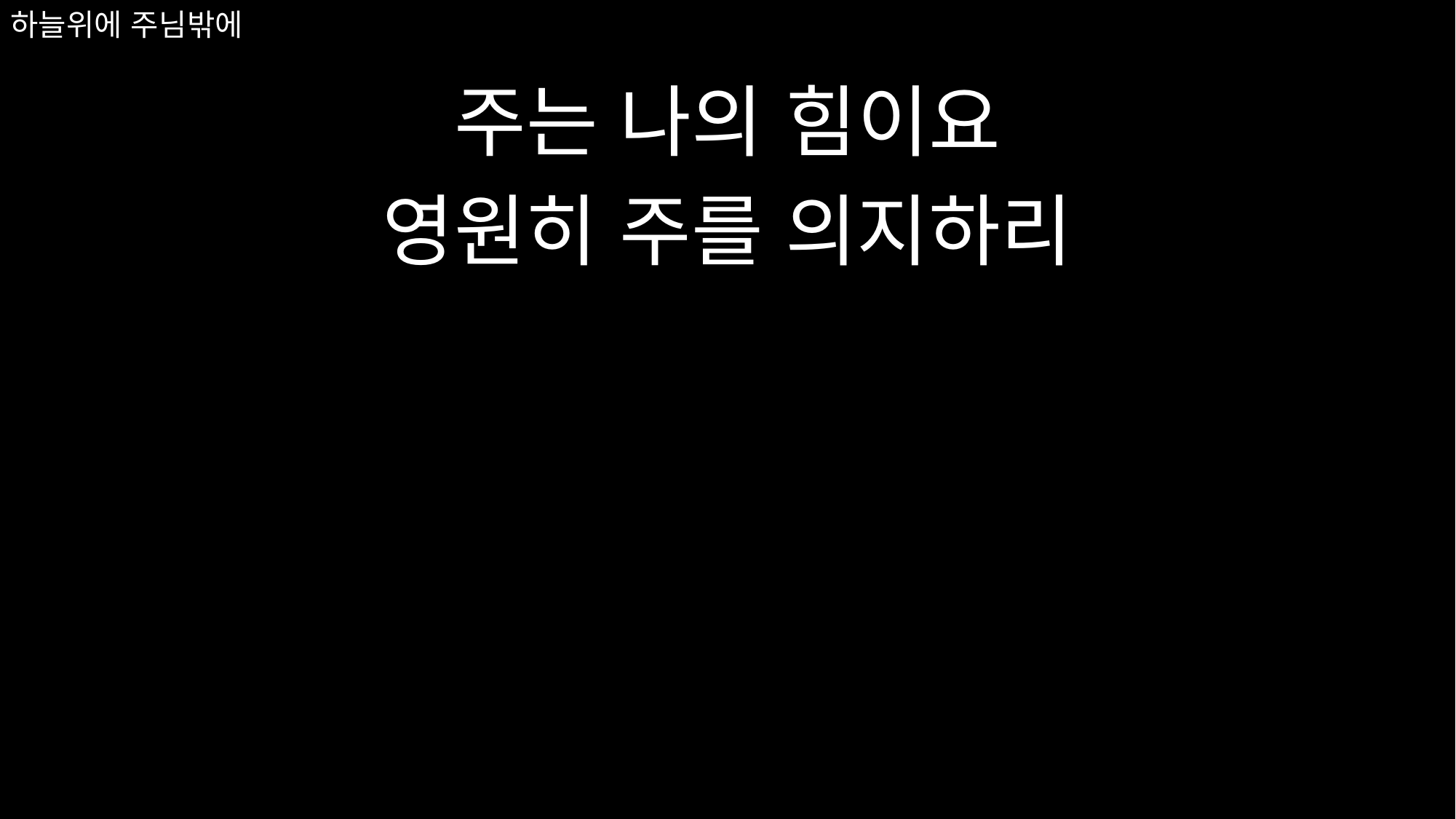

주는 나의 힘이요
영원히 주를 의지하리

# 하늘위에 주님밖에